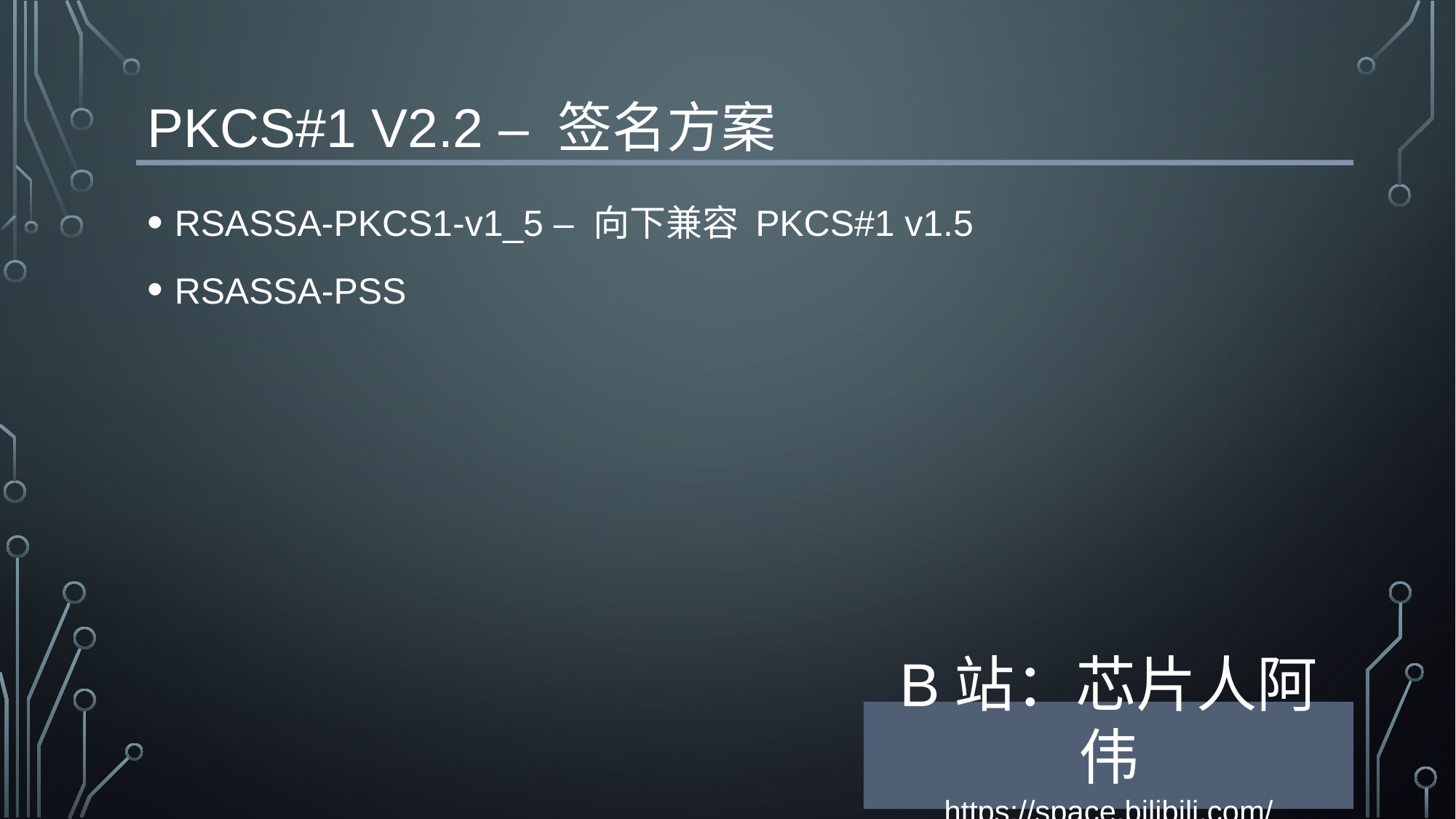

# PKCS#1 v2.2 – 签名方案

RSASSA-PKCS1-v1_5 – 向下兼容 PKCS#1 v1.5
RSASSA-PSS
B站：芯片人阿伟
https://space.bilibili.com/243180540